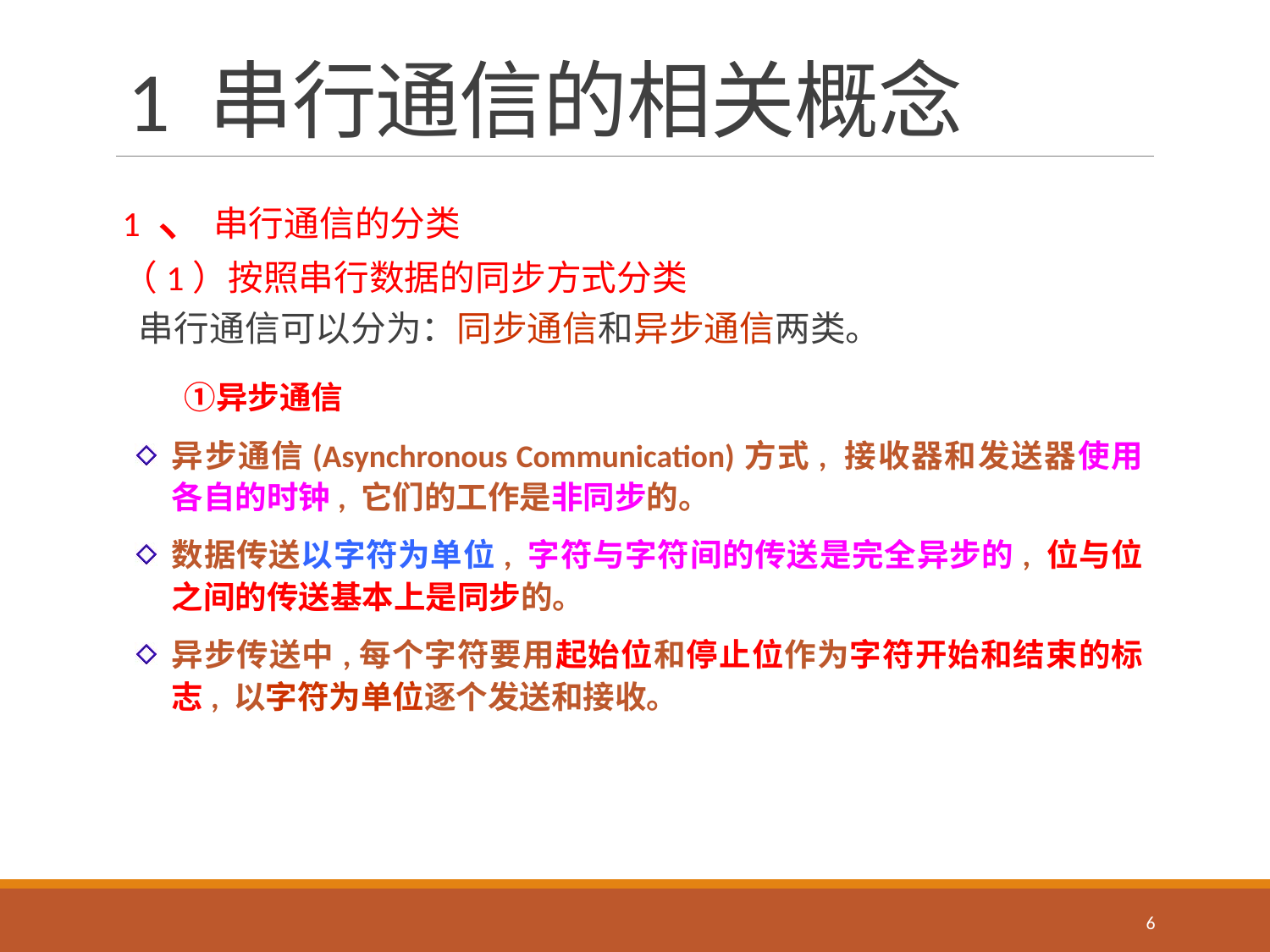

# 1 串行通信的相关概念
1 、串行通信的分类
（1）按照串行数据的同步方式分类
 串行通信可以分为：同步通信和异步通信两类。
异步通信
异步通信(Asynchronous Communication)方式, 接收器和发送器使用各自的时钟, 它们的工作是非同步的。
数据传送以字符为单位, 字符与字符间的传送是完全异步的, 位与位之间的传送基本上是同步的。
异步传送中,每个字符要用起始位和停止位作为字符开始和结束的标志, 以字符为单位逐个发送和接收。
6